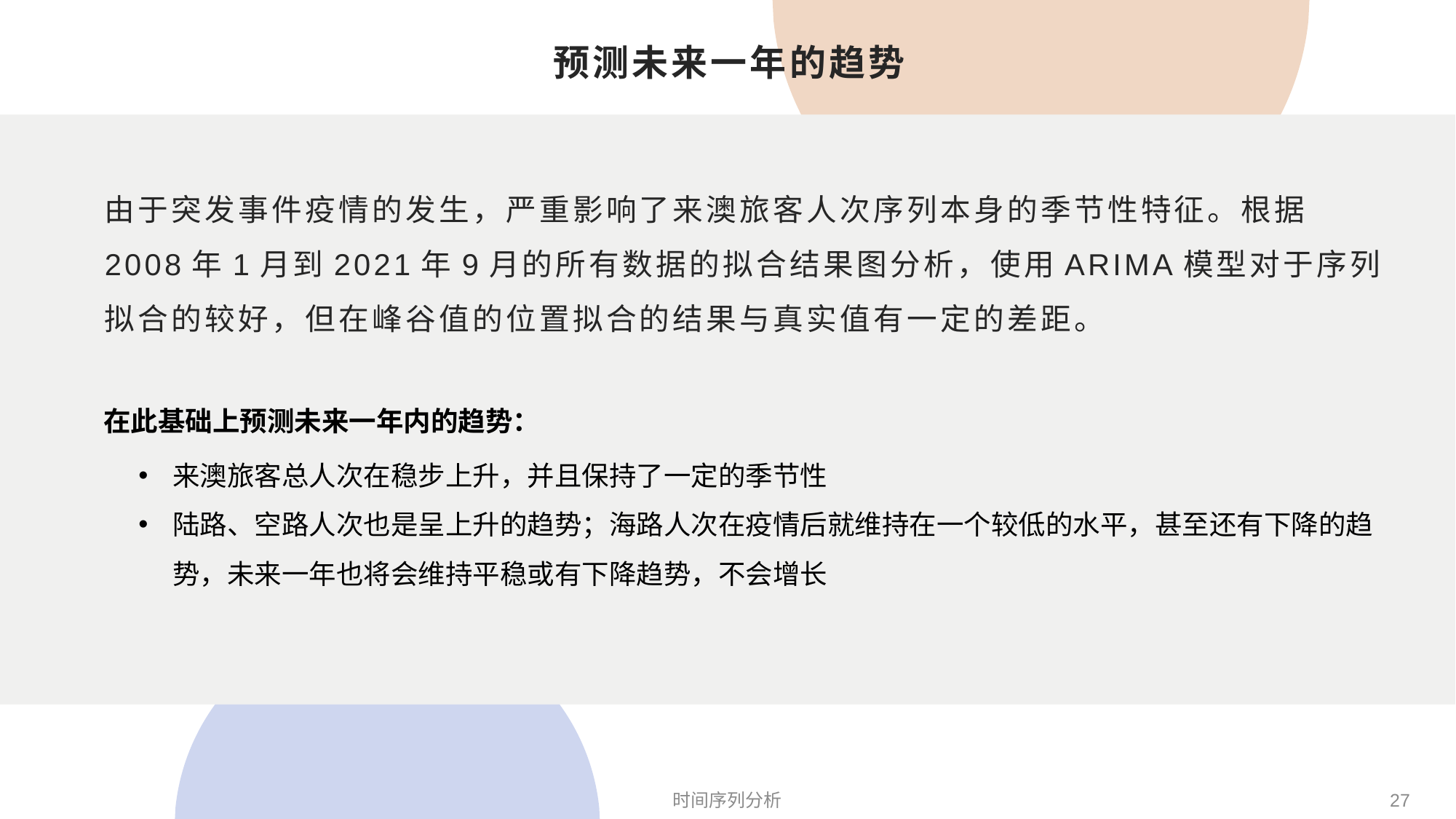

预测未来一年的趋势
# 由于突发事件疫情的发生，严重影响了来澳旅客人次序列本身的季节性特征。根据2008年1月到2021年9月的所有数据的拟合结果图分析，使用ARIMA模型对于序列拟合的较好，但在峰谷值的位置拟合的结果与真实值有一定的差距。
在此基础上预测未来一年内的趋势：
来澳旅客总人次在稳步上升，并且保持了一定的季节性
陆路、空路人次也是呈上升的趋势；海路人次在疫情后就维持在一个较低的水平，甚至还有下降的趋势，未来一年也将会维持平稳或有下降趋势，不会增长
时间序列分析
27